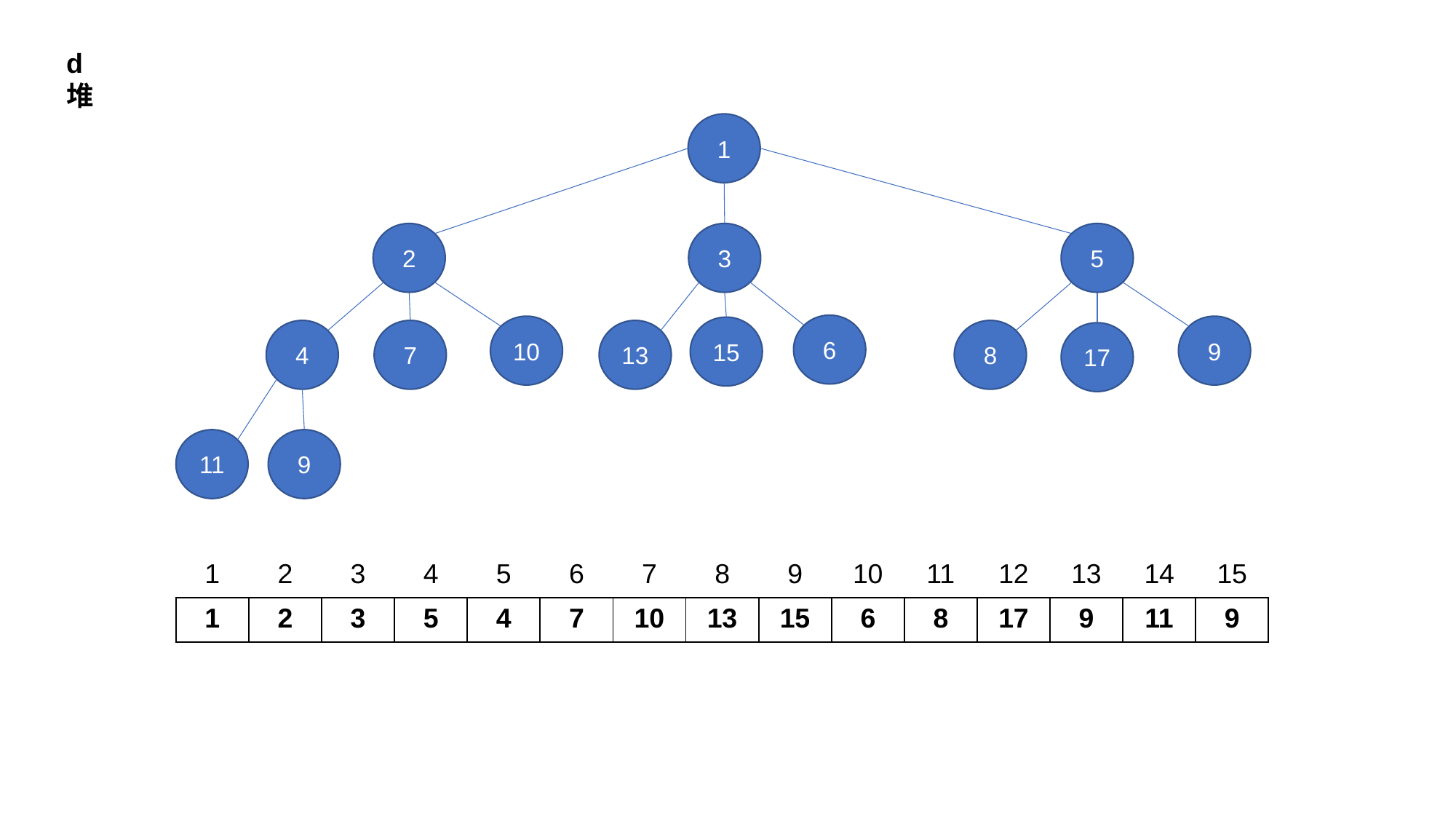

d堆
1
2
3
5
6
10
9
15
4
7
13
8
17
11
9
| 1 | 2 | 3 | 4 | 5 | 6 | 7 | 8 | 9 | 10 | 11 | 12 | 13 | 14 | 15 |
| --- | --- | --- | --- | --- | --- | --- | --- | --- | --- | --- | --- | --- | --- | --- |
| 1 | 2 | 3 | 5 | 4 | 7 | 10 | 13 | 15 | 6 | 8 | 17 | 9 | 11 | 9 |